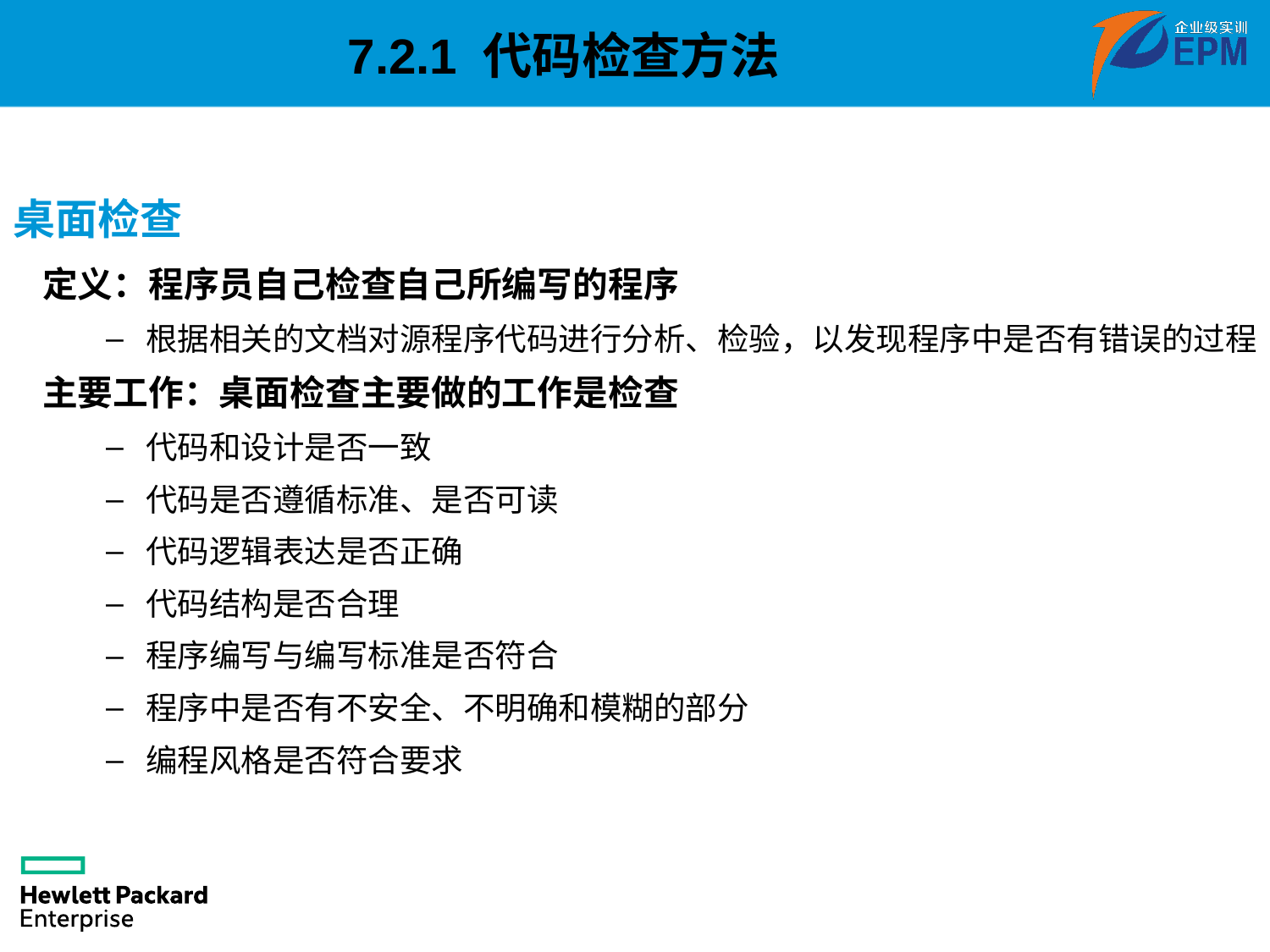

7.2.1 代码检查方法
桌面检查
定义：程序员自己检查自己所编写的程序
根据相关的文档对源程序代码进行分析、检验，以发现程序中是否有错误的过程
主要工作：桌面检查主要做的工作是检查
代码和设计是否一致
代码是否遵循标准、是否可读
代码逻辑表达是否正确
代码结构是否合理
程序编写与编写标准是否符合
程序中是否有不安全、不明确和模糊的部分
编程风格是否符合要求